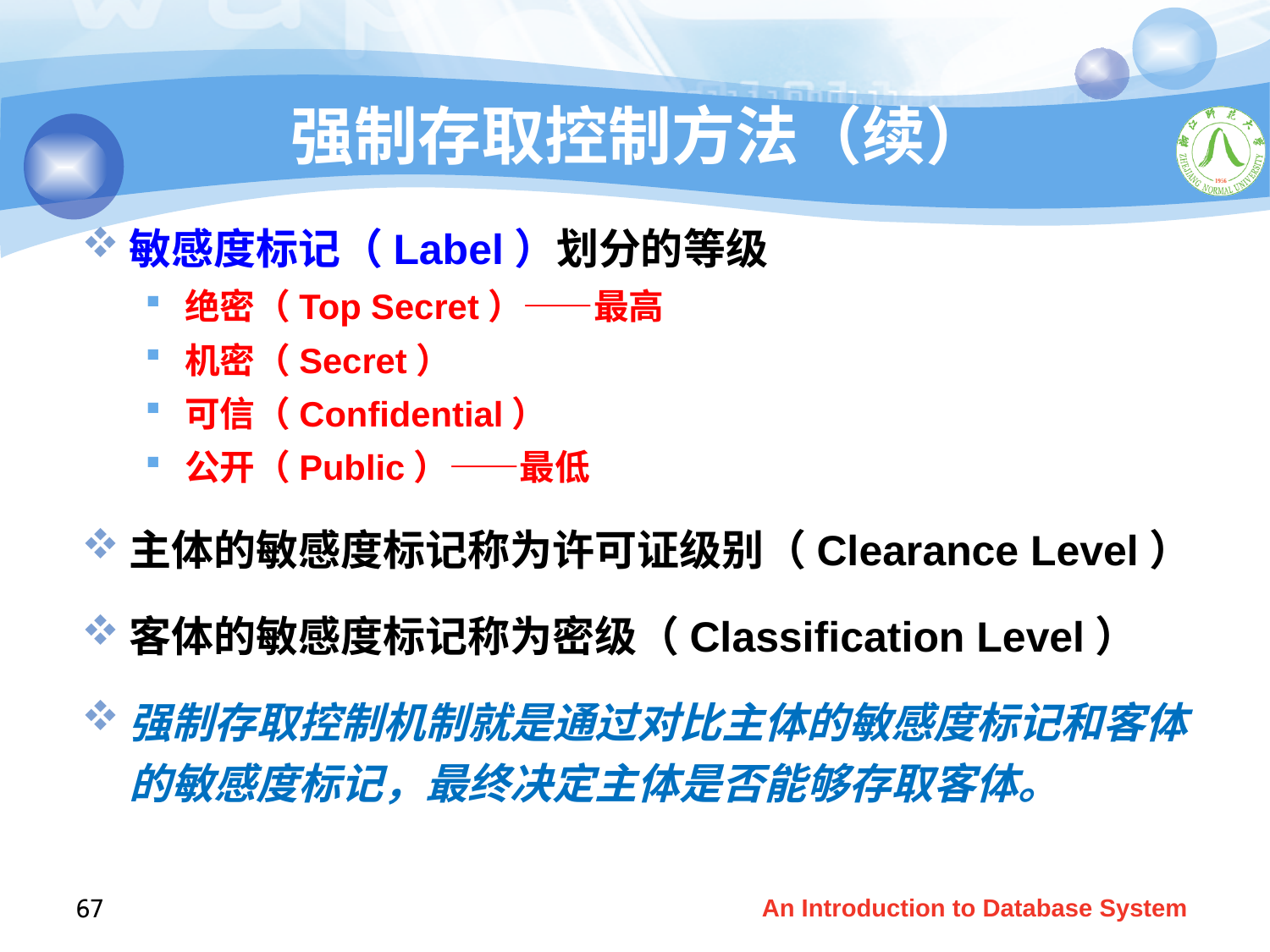

# 强制存取控制方法（续）
敏感度标记（Label）划分的等级
绝密（Top Secret）——最高
机密（Secret）
可信（Confidential）
公开（Public）——最低
主体的敏感度标记称为许可证级别（Clearance Level）
客体的敏感度标记称为密级（Classification Level）
强制存取控制机制就是通过对比主体的敏感度标记和客体的敏感度标记，最终决定主体是否能够存取客体。
67
An Introduction to Database System